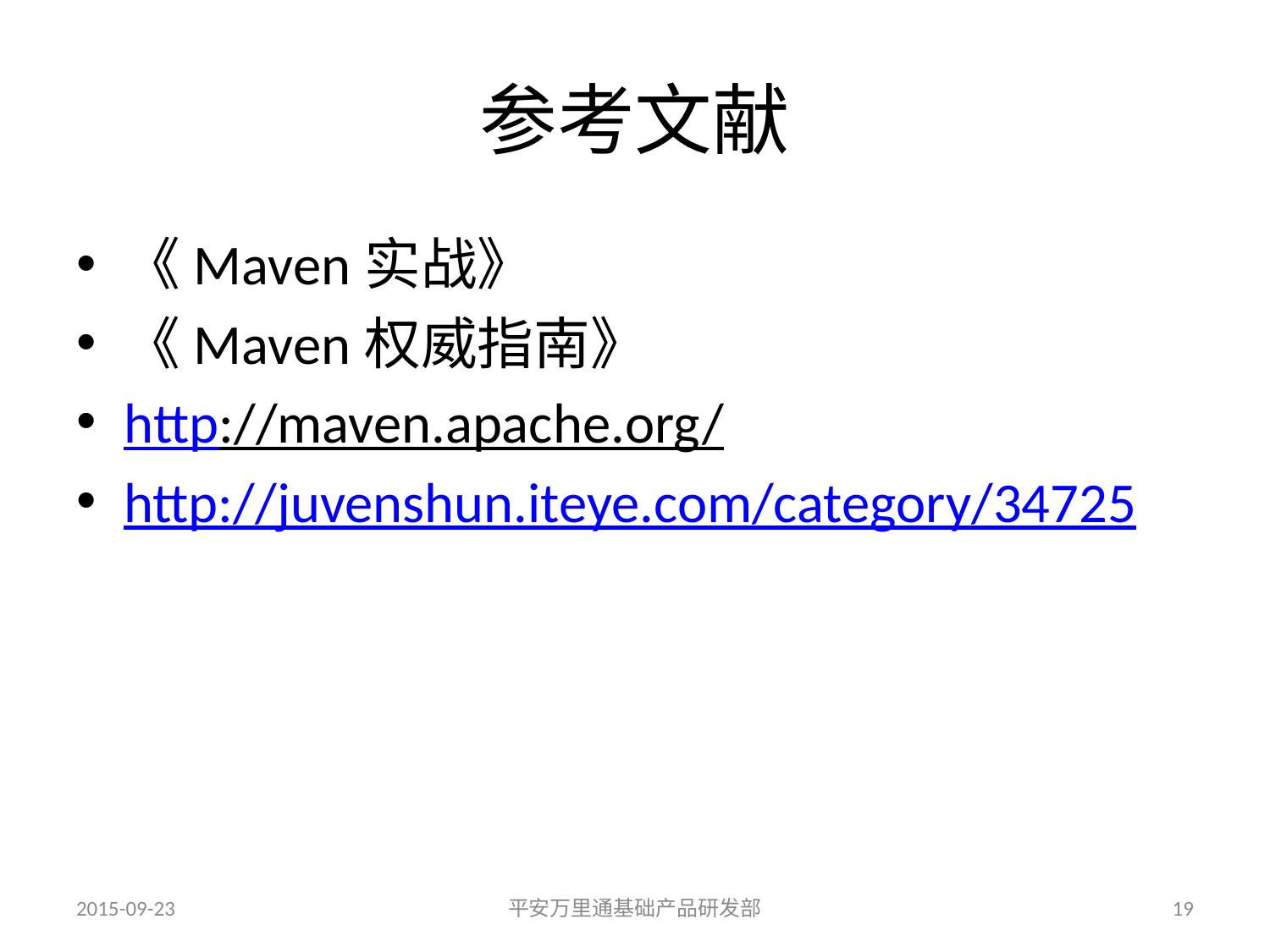

# 参考文献
《Maven实战》
《Maven权威指南》
http://maven.apache.org/
http://juvenshun.iteye.com/category/34725

2015-09-23
平安万里通基础产品研发部
19